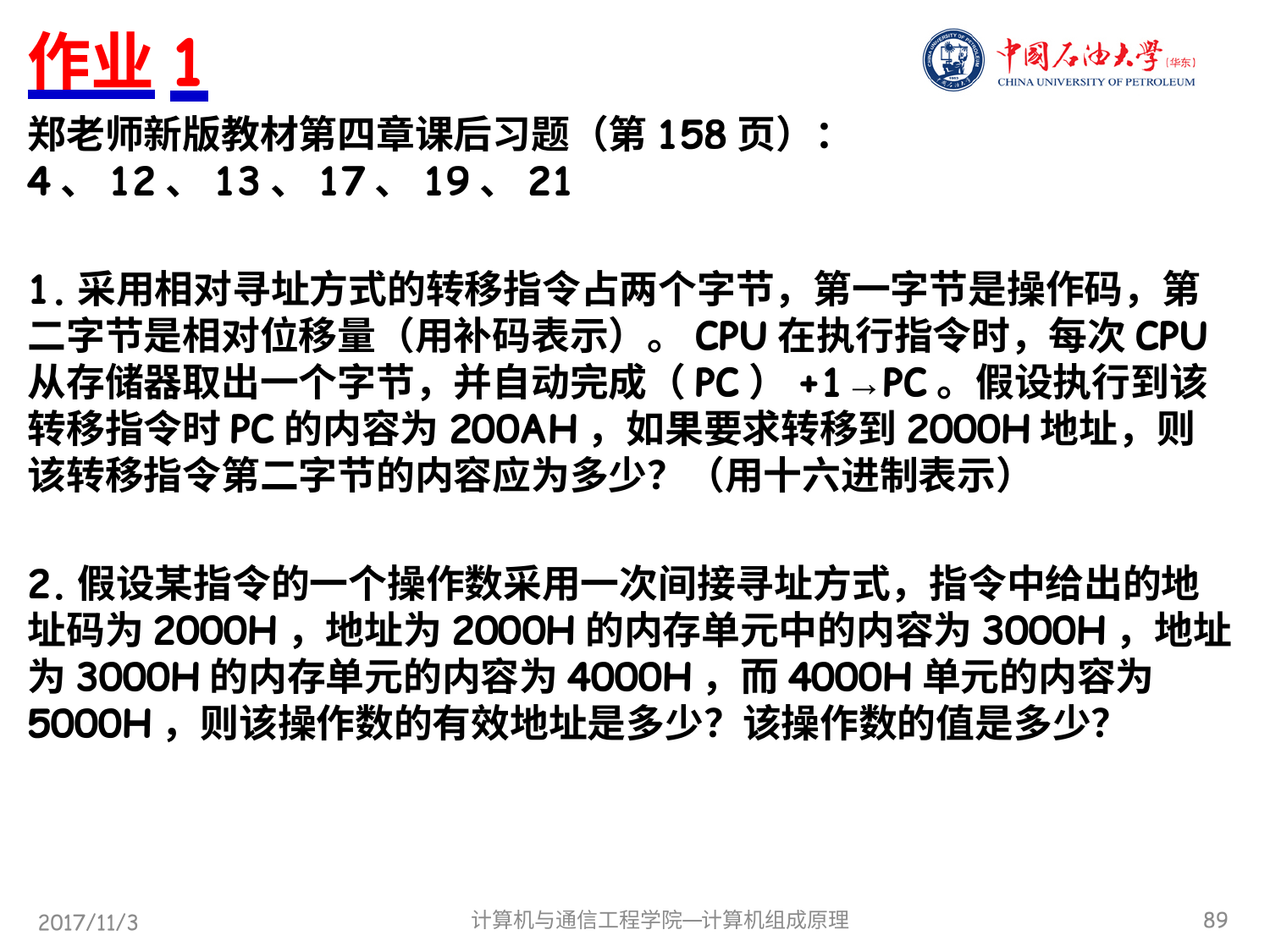

# 作业1
郑老师新版教材第四章课后习题（第158页）：4、12、13、17、19、21

1.采用相对寻址方式的转移指令占两个字节，第一字节是操作码，第二字节是相对位移量（用补码表示）。CPU在执行指令时，每次CPU从存储器取出一个字节，并自动完成（PC）+1→PC。假设执行到该转移指令时PC的内容为200AH，如果要求转移到2000H地址，则该转移指令第二字节的内容应为多少？（用十六进制表示）

2.假设某指令的一个操作数采用一次间接寻址方式，指令中给出的地址码为2000H，地址为2000H的内存单元中的内容为3000H，地址为3000H的内存单元的内容为4000H，而4000H单元的内容为5000H，则该操作数的有效地址是多少？该操作数的值是多少？

计算机与通信工程学院—计算机组成原理
89
2017/11/3